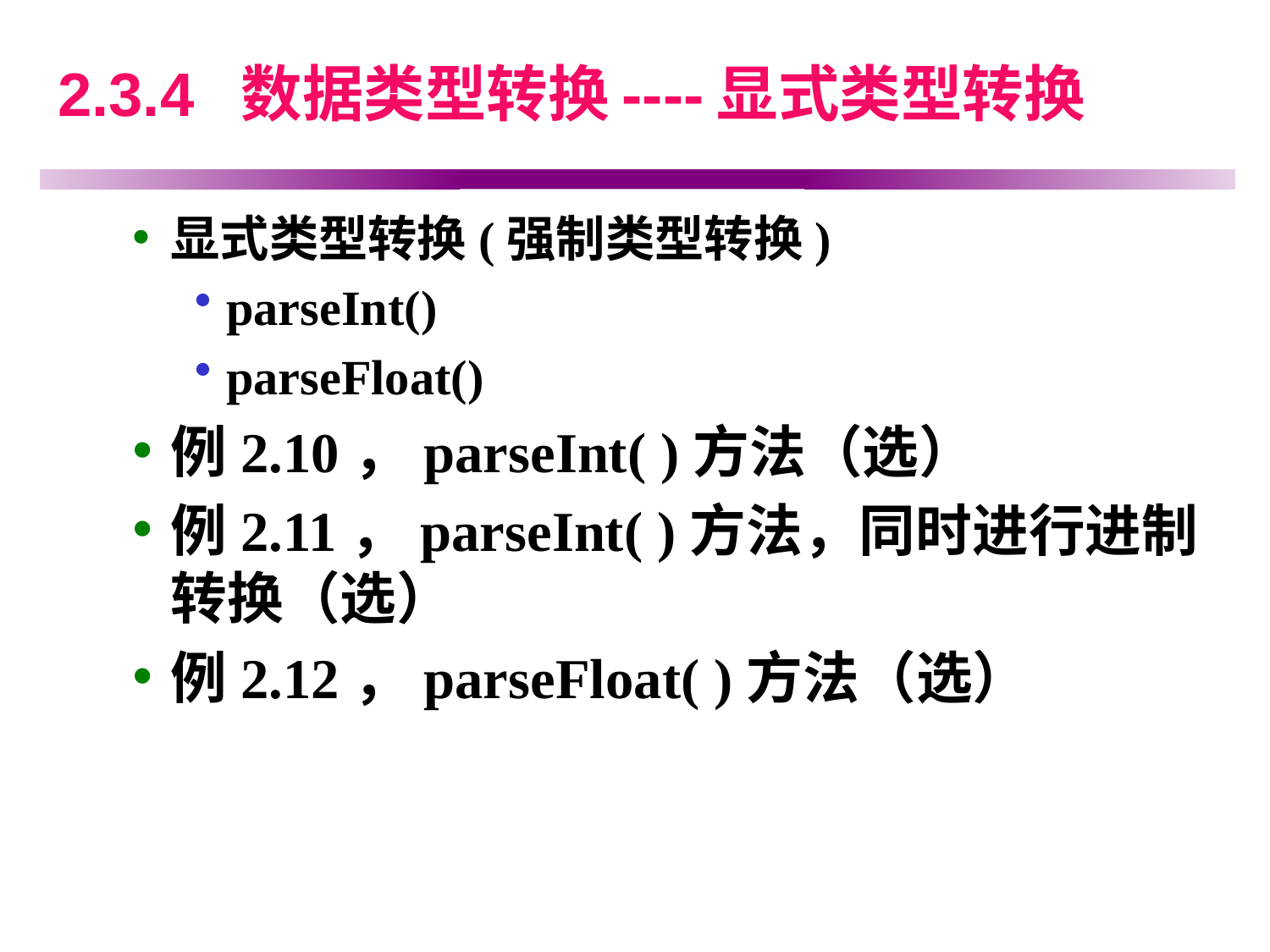

# 2.3.4  数据类型转换----显式类型转换
显式类型转换(强制类型转换)
parseInt()
parseFloat()
例2.10，parseInt( )方法（选）
例2.11，parseInt( )方法，同时进行进制转换（选）
例2.12，parseFloat( )方法（选）